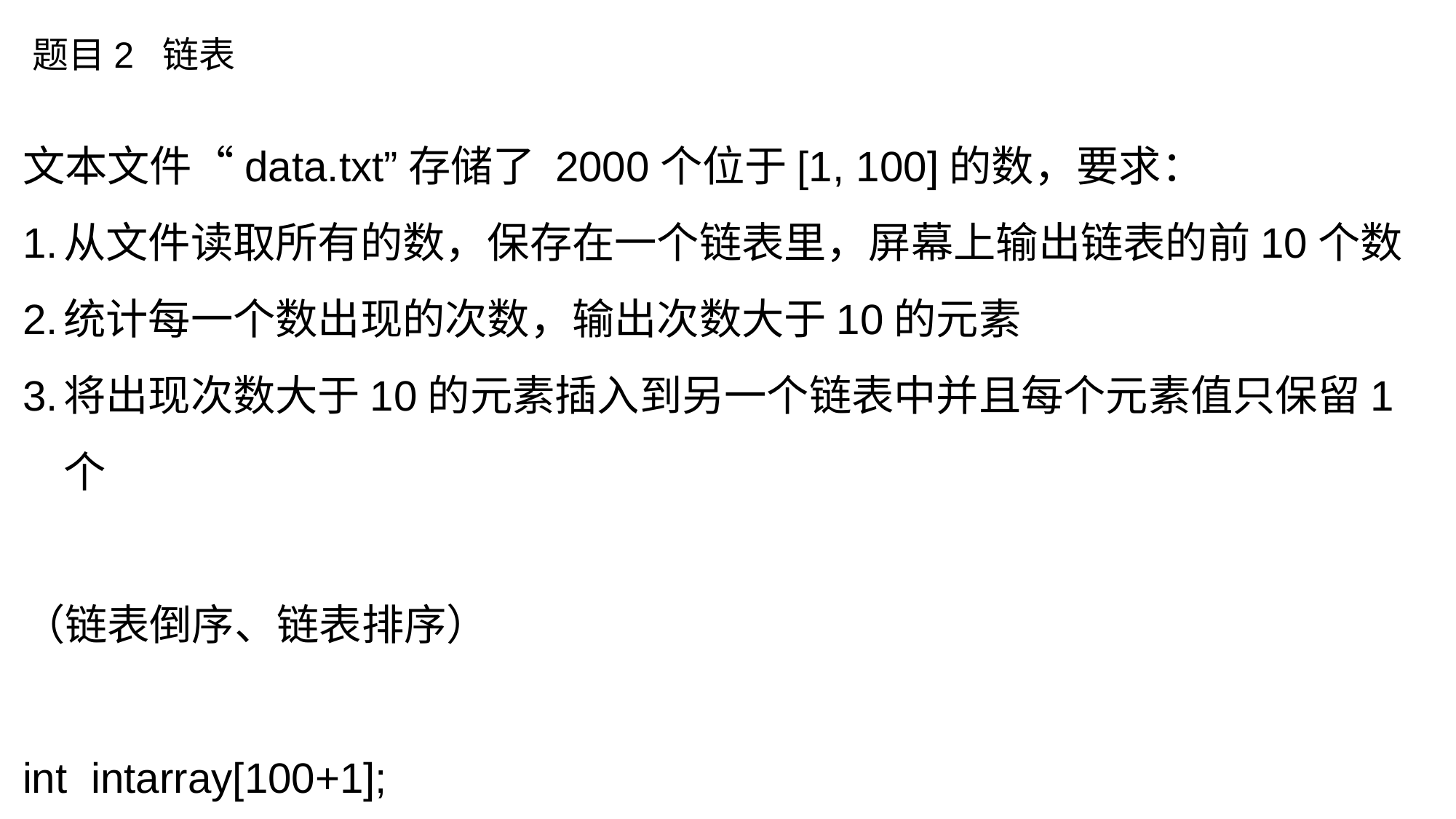

题目2  链表
文本文件“data.txt”存储了 2000个位于[1, 100]的数，要求：
从文件读取所有的数，保存在一个链表里，屏幕上输出链表的前10个数
统计每一个数出现的次数，输出次数大于10的元素
将出现次数大于10的元素插入到另一个链表中并且每个元素值只保留1个

（链表倒序、链表排序）

int  intarray[100+1];